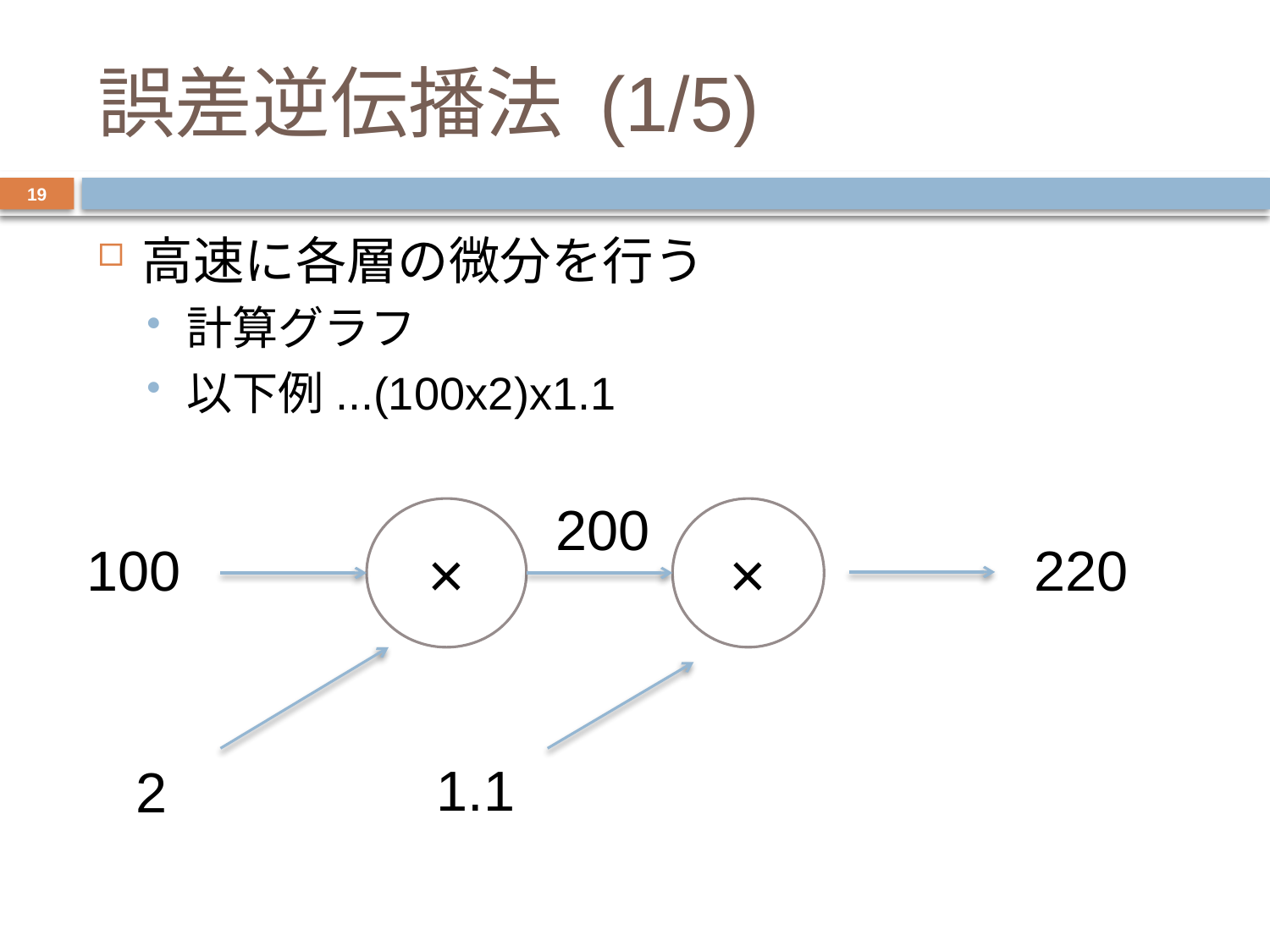

# 誤差逆伝播法 (1/5)
19
高速に各層の微分を行う
計算グラフ
以下例...(100x2)x1.1

200
×
×
100
220
1.1
2